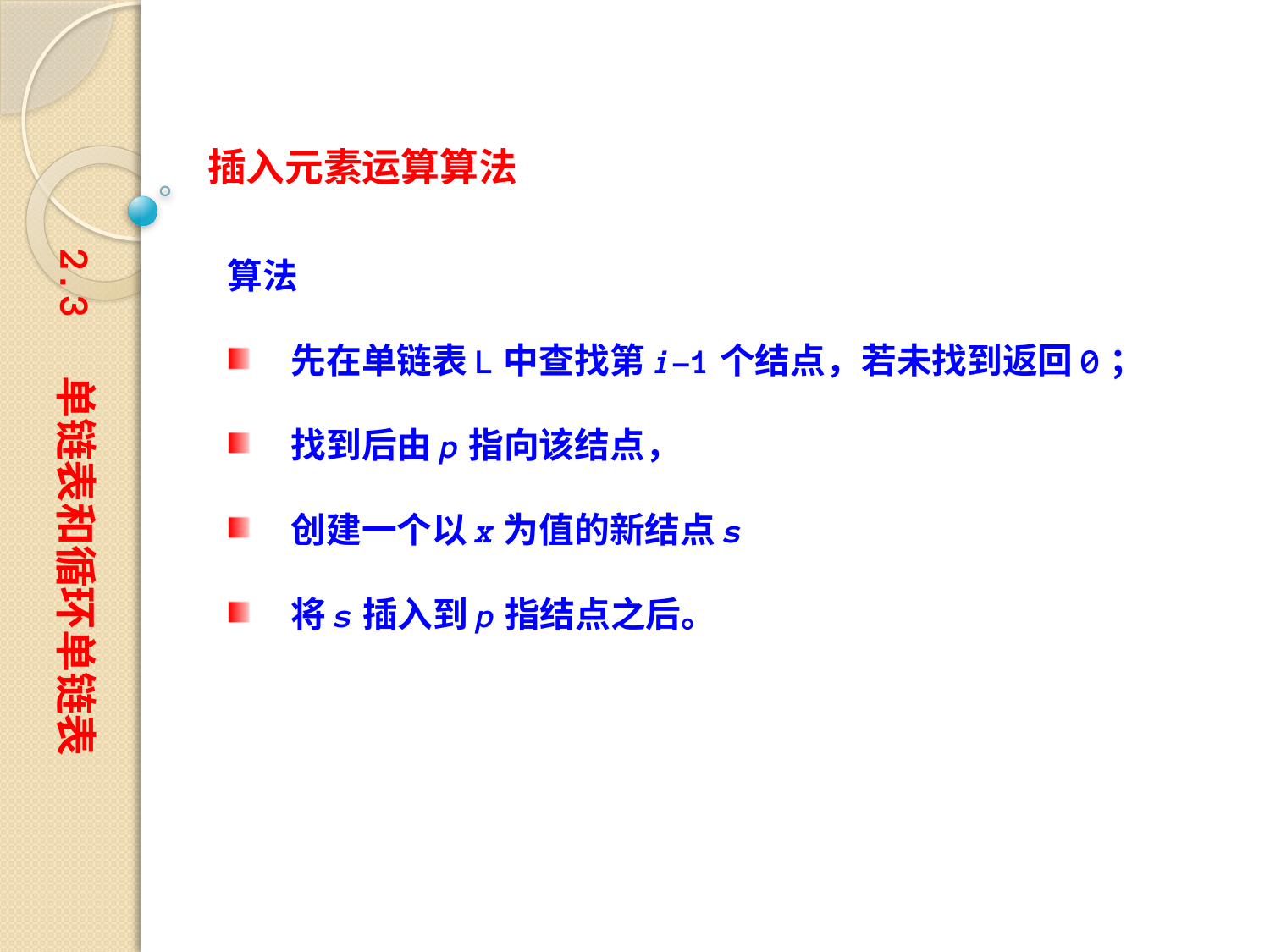

插入元素运算算法
算法
先在单链表L中查找第i-1个结点，若未找到返回0；
找到后由p指向该结点，
创建一个以x为值的新结点s
将s插入到p指结点之后。
2.3  单链表和循环单链表